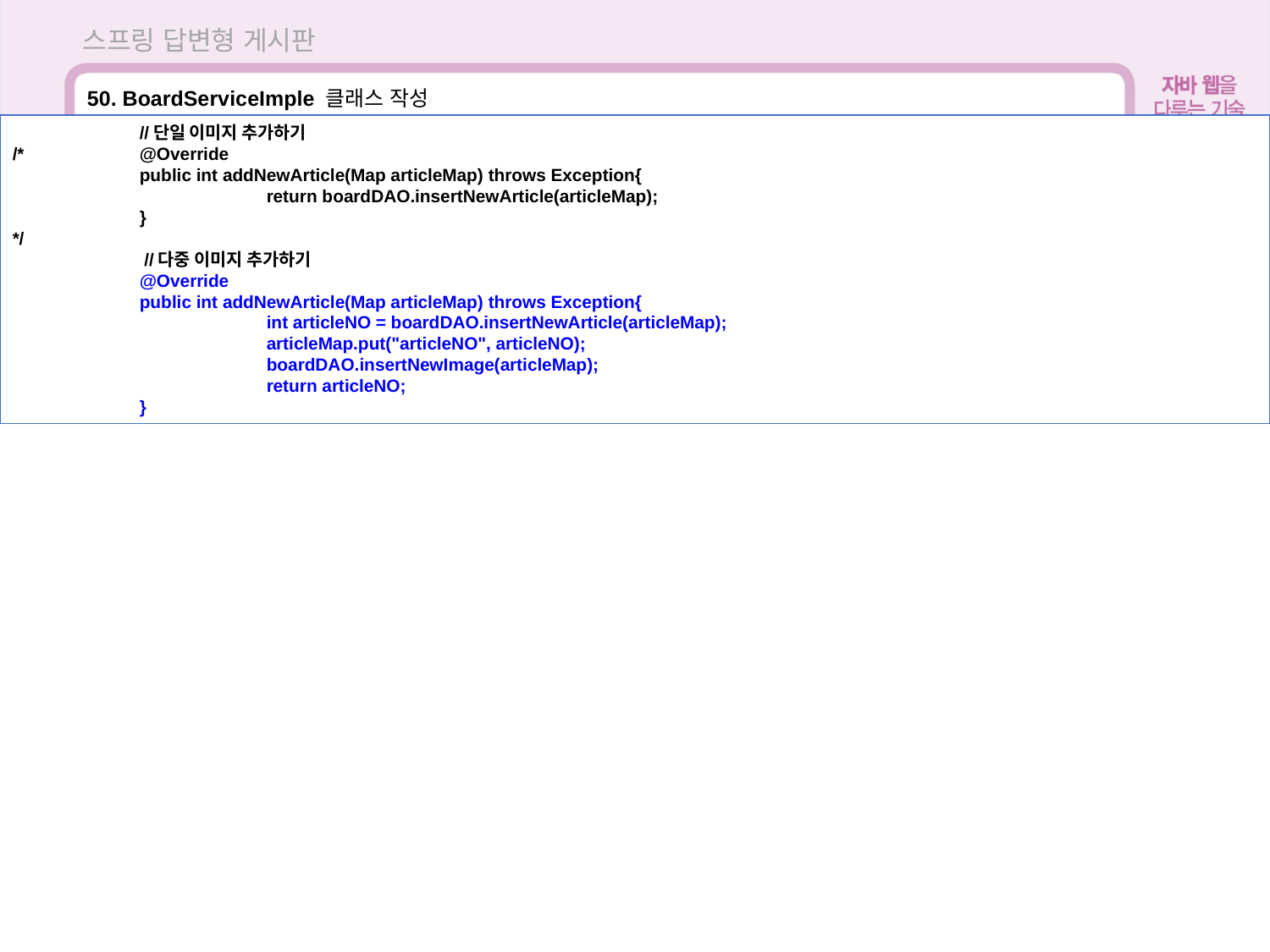

스프링 답변형 게시판
50. BoardServiceImple 클래스 작성
	//단일 이미지 추가하기
/*	@Override
	public int addNewArticle(Map articleMap) throws Exception{
		return boardDAO.insertNewArticle(articleMap);
	}
*/
	 //다중 이미지 추가하기
	@Override
	public int addNewArticle(Map articleMap) throws Exception{
		int articleNO = boardDAO.insertNewArticle(articleMap);
		articleMap.put("articleNO", articleNO);
		boardDAO.insertNewImage(articleMap);
		return articleNO;
	}